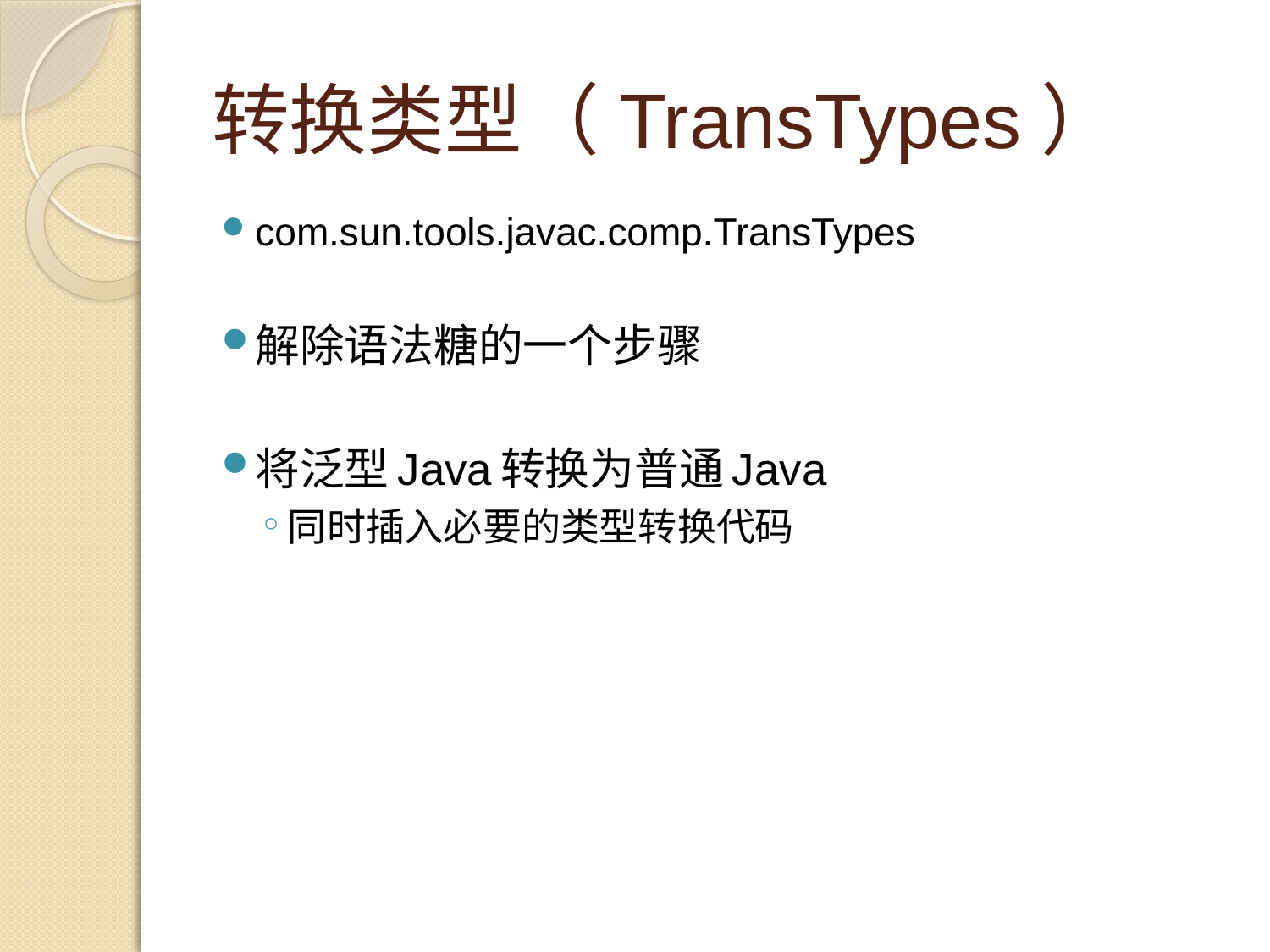

# 转换类型（TransTypes）
com.sun.tools.javac.comp.TransTypes

解除语法糖的一个步骤

将泛型Java转换为普通Java
同时插入必要的类型转换代码